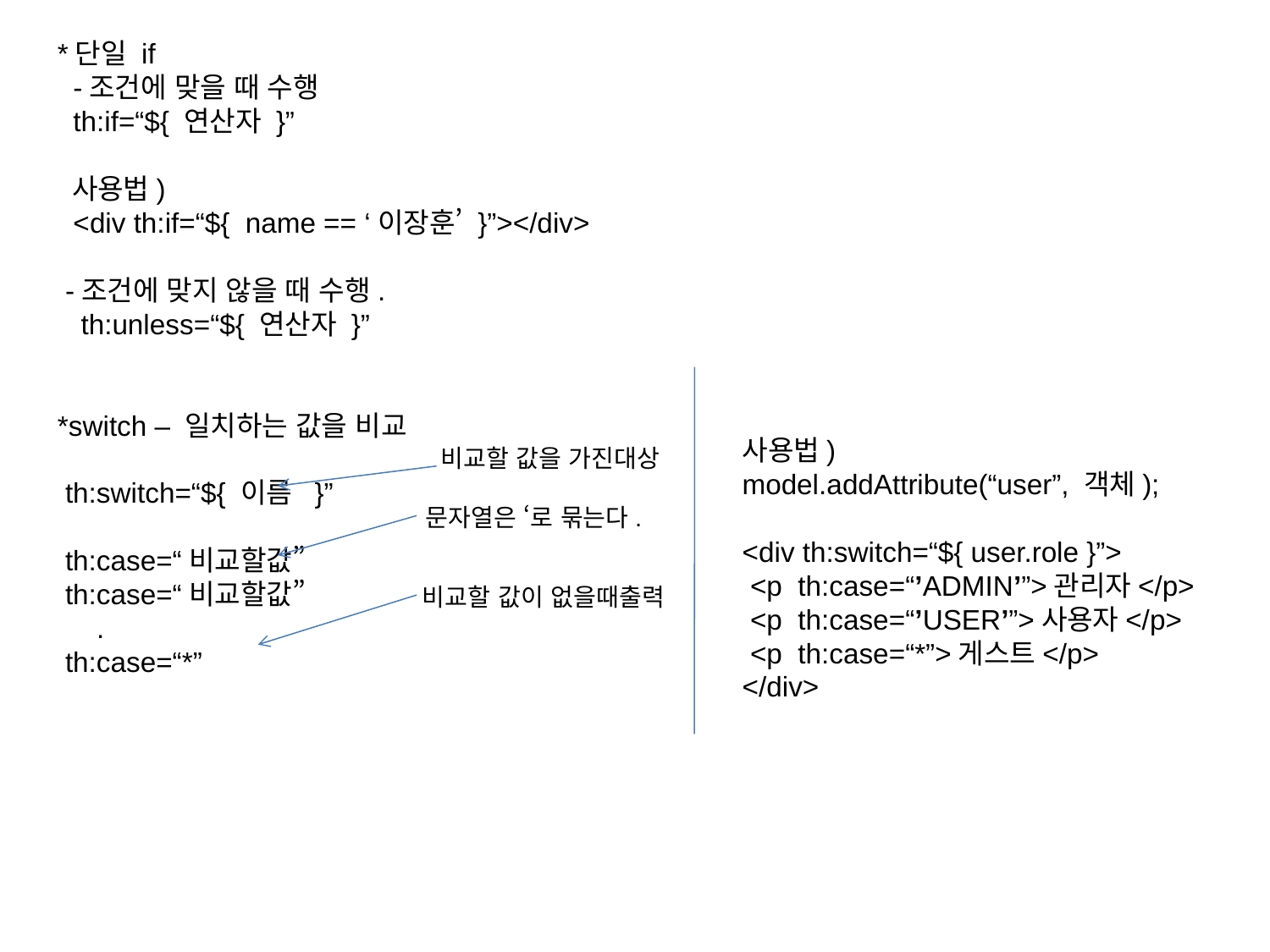

*단일 if
  -조건에 맞을 때 수행
  th:if=“${ 연산자 }”

 사용법)
  <div th:if=“${  name == ‘이장훈’ }”></div>

 -조건에 맞지 않을 때 수행.
   th:unless=“${ 연산자 }”

*switch – 일치하는 값을 비교

 th:switch=“${ 이름  }”

 th:case=“비교할값”
 th:case=“비교할값”
     .
 th:case=“*”

사용법)
model.addAttribute(“user”, 객체);

<div th:switch=“${ user.role }”>
 <p  th:case=“’ADMIN’”>관리자</p>
 <p  th:case=“’USER’”>사용자</p>
 <p  th:case=“*”>게스트</p>
</div>
비교할 값을 가진대상
문자열은 ‘로 묶는다.
비교할 값이 없을때출력